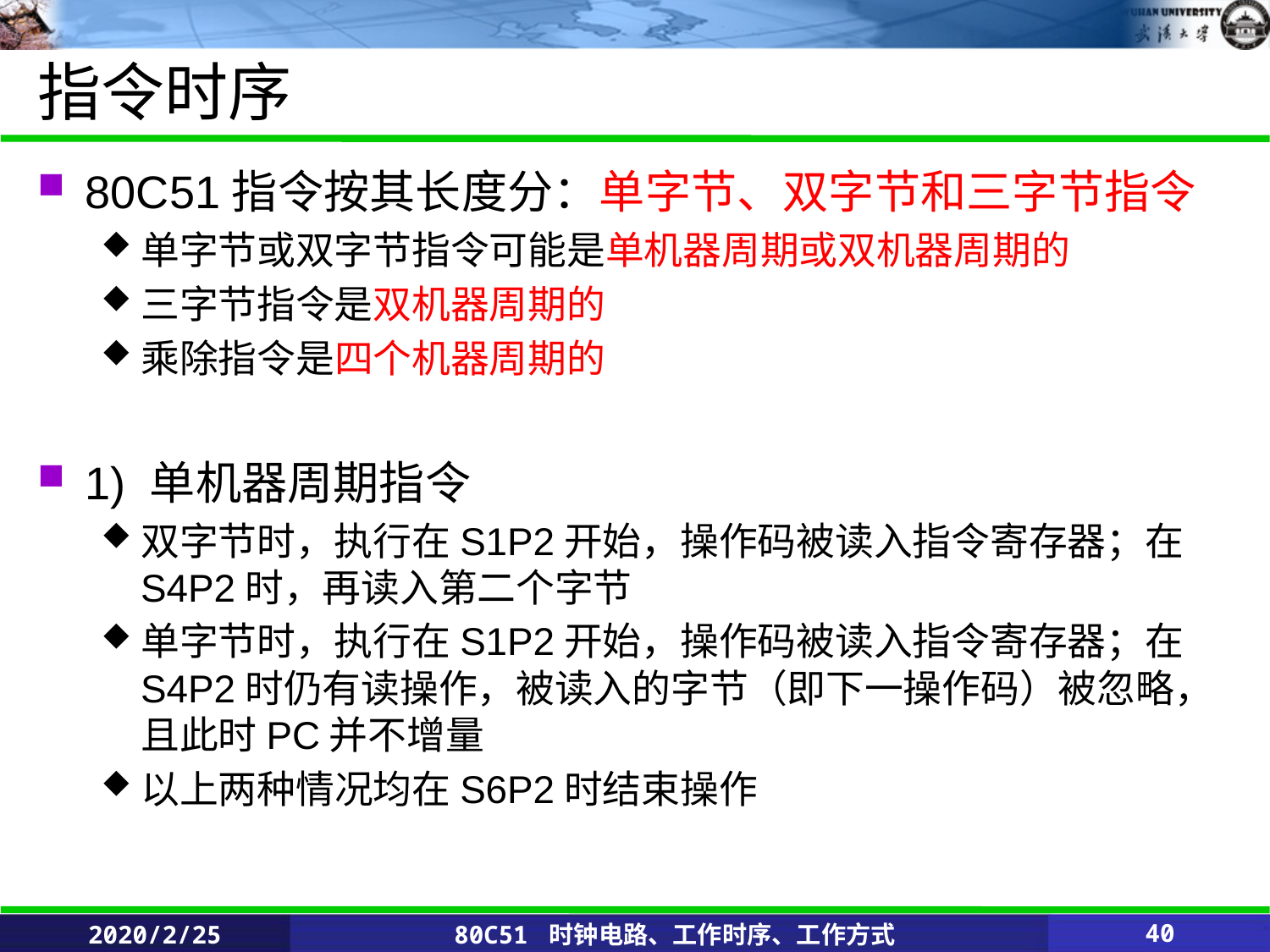

# 指令时序
80C51指令按其长度分：单字节、双字节和三字节指令
单字节或双字节指令可能是单机器周期或双机器周期的
三字节指令是双机器周期的
乘除指令是四个机器周期的

1) 单机器周期指令
双字节时，执行在S1P2开始，操作码被读入指令寄存器；在S4P2时，再读入第二个字节
单字节时，执行在S1P2开始，操作码被读入指令寄存器；在S4P2时仍有读操作，被读入的字节（即下一操作码）被忽略，且此时PC并不增量
以上两种情况均在S6P2时结束操作

2020/2/25
80C51 时钟电路、工作时序、工作方式
40